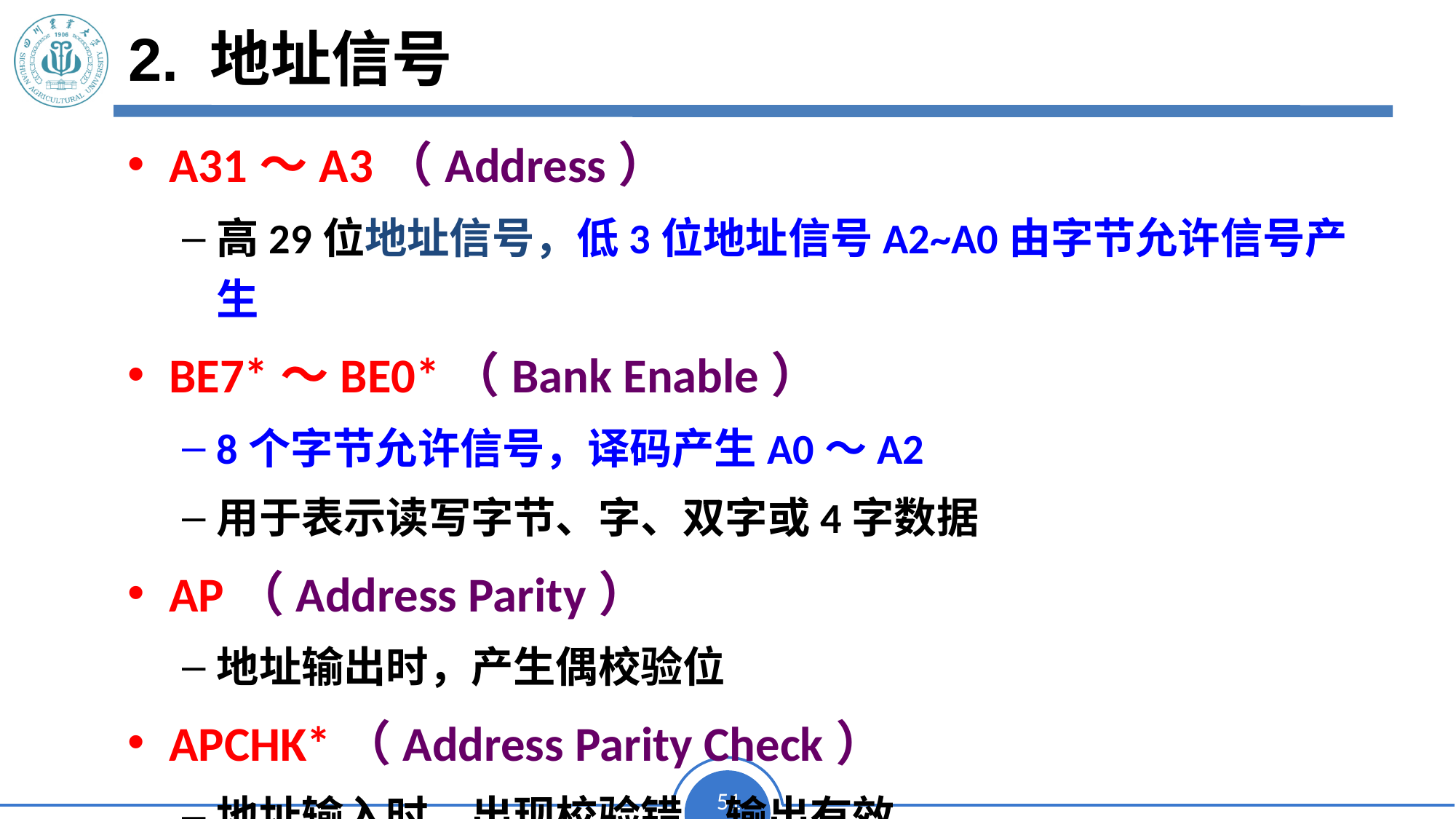

# 2. 地址信号
2. 地址信号
A31～A3（Address）
高29位地址信号，低3位地址信号A2~A0由字节允许信号产生
BE7*～BE0*（Bank Enable）
8个字节允许信号，译码产生A0～A2
用于表示读写字节、字、双字或4字数据
AP（Address Parity）
地址输出时，产生偶校验位
APCHK*（Address Parity Check）
地址输入时，出现校验错，输出有效